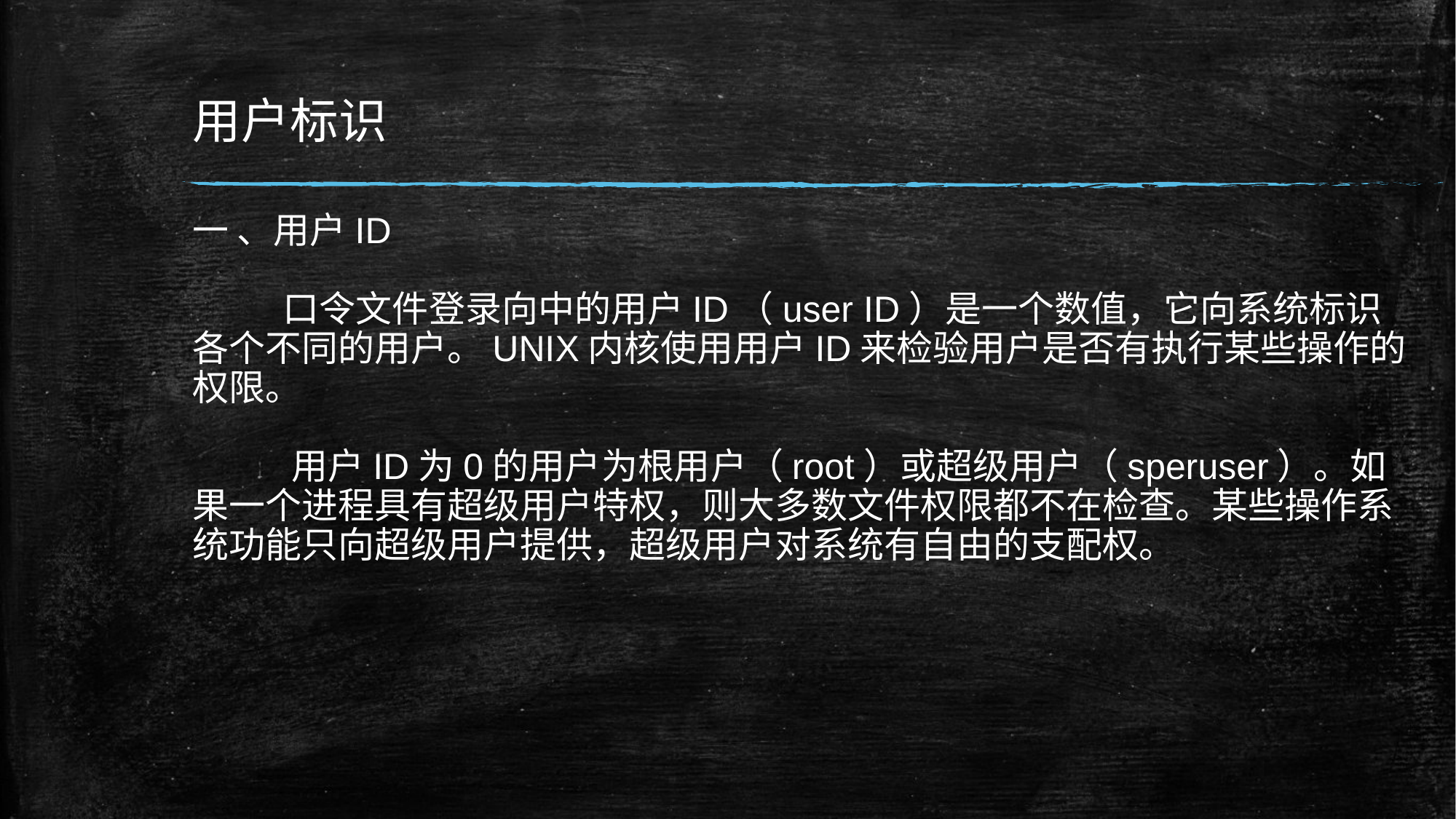

# 用户标识
一 、用户ID

          口令文件登录向中的用户ID（user ID）是一个数值，它向系统标识各个不同的用户。UNIX内核使用用户ID来检验用户是否有执行某些操作的权限。

           用户ID为0的用户为根用户（root）或超级用户（speruser）。如果一个进程具有超级用户特权，则大多数文件权限都不在检查。某些操作系统功能只向超级用户提供，超级用户对系统有自由的支配权。